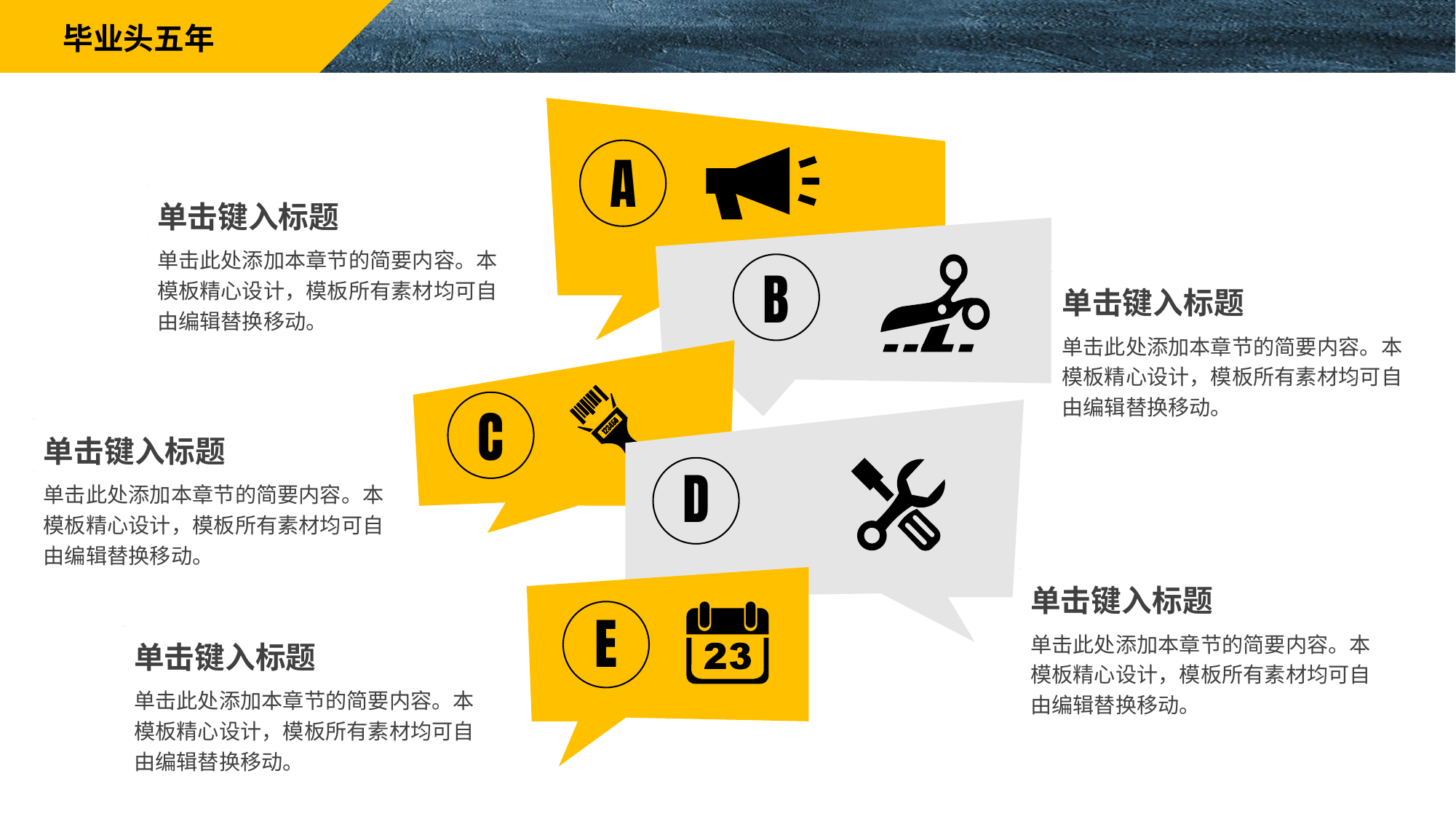

毕业头五年

A

单击键入标题
单击此处添加本章节的简要内容。本模板精心设计，模板所有素材均可自由编辑替换移动。

B

单击键入标题
单击此处添加本章节的简要内容。本模板精心设计，模板所有素材均可自由编辑替换移动。

C

单击键入标题
单击此处添加本章节的简要内容。本模板精心设计，模板所有素材均可自由编辑替换移动。
D

单击键入标题
单击此处添加本章节的简要内容。本模板精心设计，模板所有素材均可自由编辑替换移动。
E

单击键入标题
单击此处添加本章节的简要内容。本模板精心设计，模板所有素材均可自由编辑替换移动。